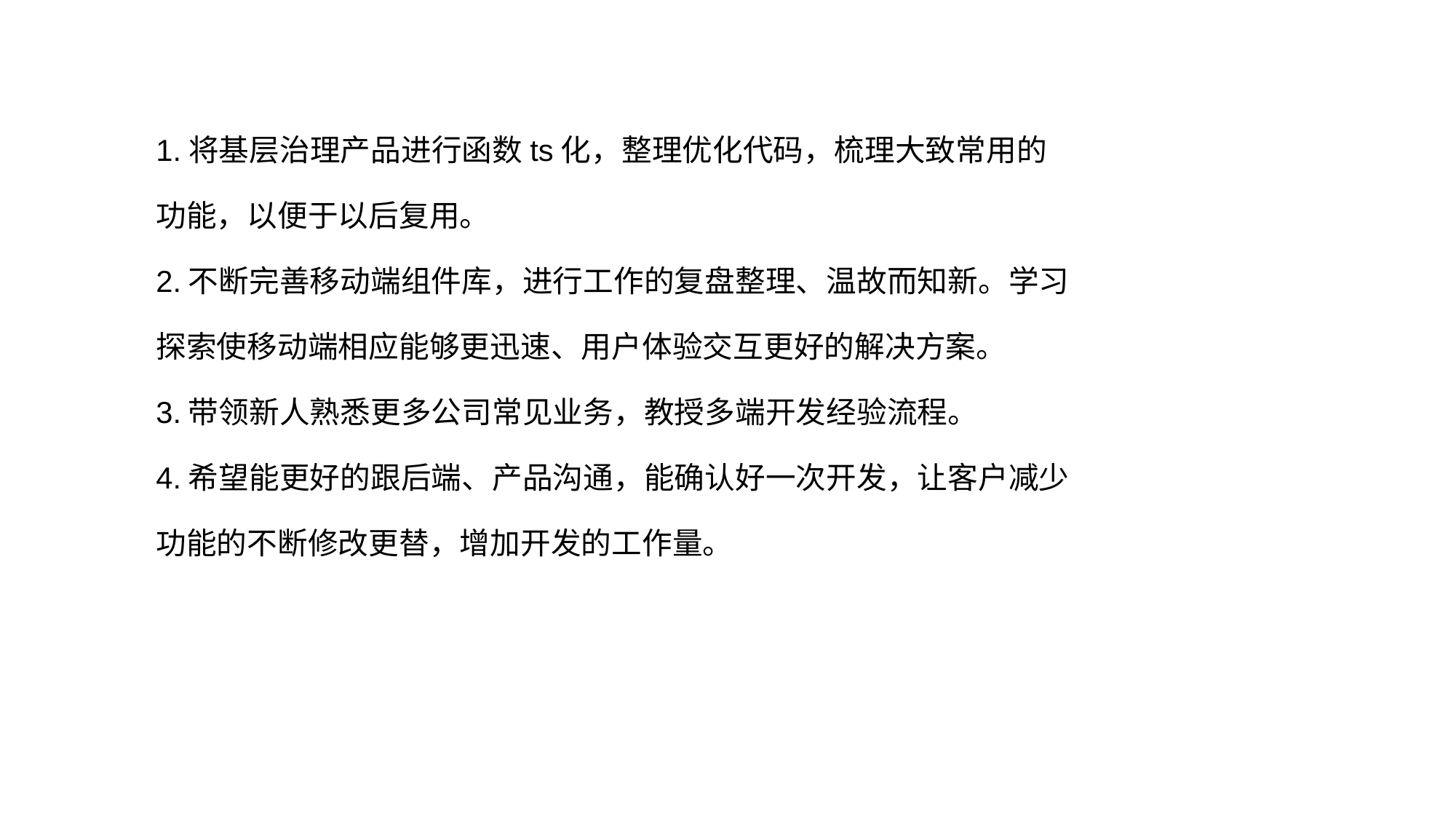

1.将基层治理产品进行函数ts化，整理优化代码，梳理大致常用的功能，以便于以后复用。
2.不断完善移动端组件库，进行工作的复盘整理、温故而知新。学习探索使移动端相应能够更迅速、用户体验交互更好的解决方案。
3.带领新人熟悉更多公司常见业务，教授多端开发经验流程。
4.希望能更好的跟后端、产品沟通，能确认好一次开发，让客户减少功能的不断修改更替，增加开发的工作量。